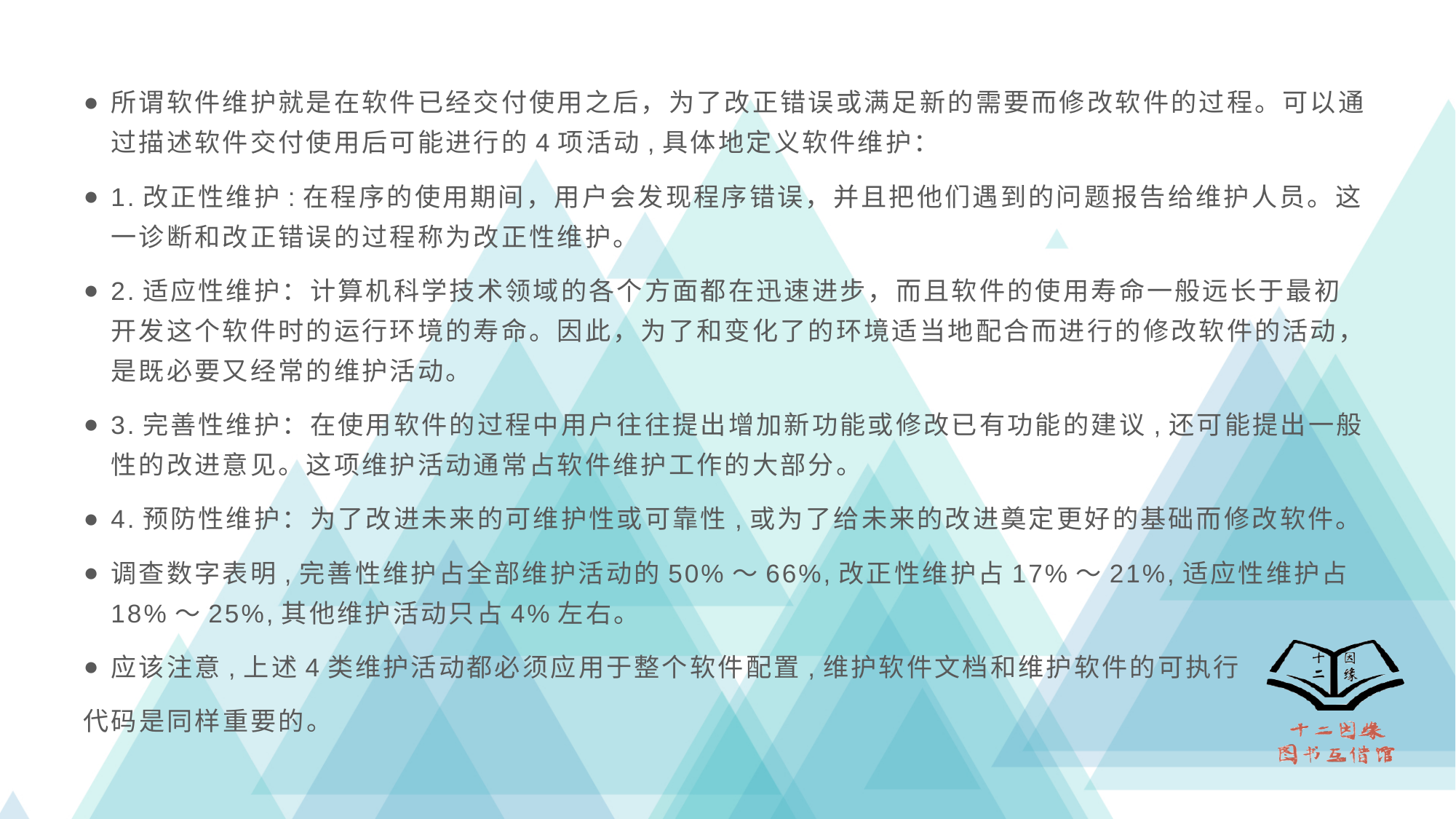

所谓软件维护就是在软件已经交付使用之后，为了改正错误或满足新的需要而修改软件的过程。可以通过描述软件交付使用后可能进行的4项活动,具体地定义软件维护：
1.改正性维护:在程序的使用期间，用户会发现程序错误，并且把他们遇到的问题报告给维护人员。这一诊断和改正错误的过程称为改正性维护。
2.适应性维护：计算机科学技术领域的各个方面都在迅速进步，而且软件的使用寿命一般远长于最初开发这个软件时的运行环境的寿命。因此，为了和变化了的环境适当地配合而进行的修改软件的活动，是既必要又经常的维护活动。
3.完善性维护：在使用软件的过程中用户往往提出增加新功能或修改已有功能的建议,还可能提出一般性的改进意见。这项维护活动通常占软件维护工作的大部分。
4.预防性维护：为了改进未来的可维护性或可靠性,或为了给未来的改进奠定更好的基础而修改软件。
调查数字表明,完善性维护占全部维护活动的50%～66%,改正性维护占17%～21%,适应性维护占18%～25%,其他维护活动只占4%左右。
应该注意,上述4类维护活动都必须应用于整个软件配置,维护软件文档和维护软件的可执行
代码是同样重要的。